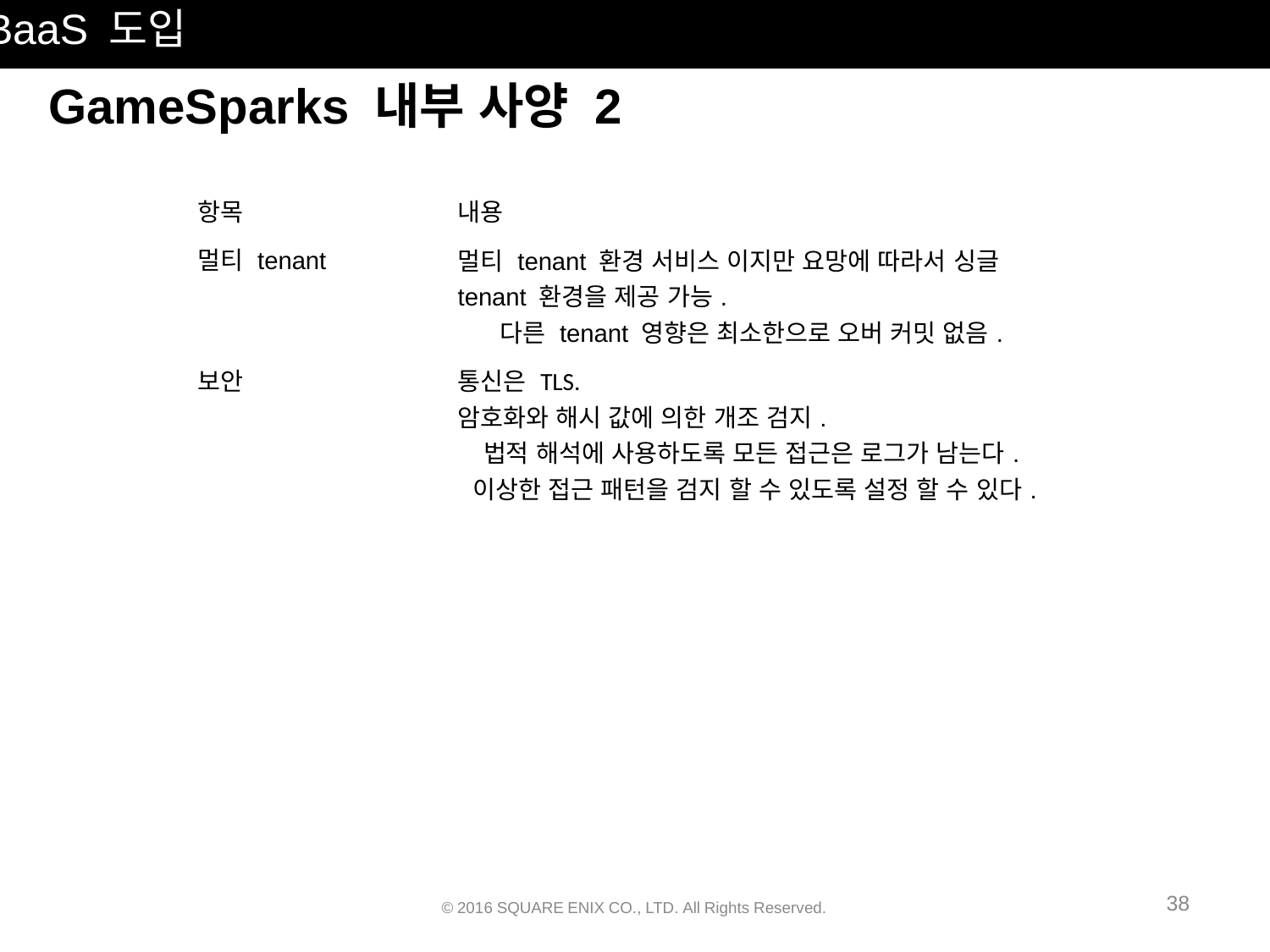

BaaS 도입

	GameSparks 내부 사양 2
| 항목 | 내용 |
| --- | --- |
| 멀티 tenant | 멀티 tenant 환경 서비스 이지만 요망에 따라서 싱글 tenant 환경을 제공 가능. 다른 tenant 영향은 최소한으로 오버 커밋 없음. |
| 보안 | 통신은 TLS. 암호화와 해시 값에 의한 개조 검지. 법적 해석에 사용하도록 모든 접근은 로그가 남는다. 이상한 접근 패턴을 검지 할 수 있도록 설정 할 수 있다. |
38
© 2016 SQUARE ENIX CO., LTD. All Rights Reserved.